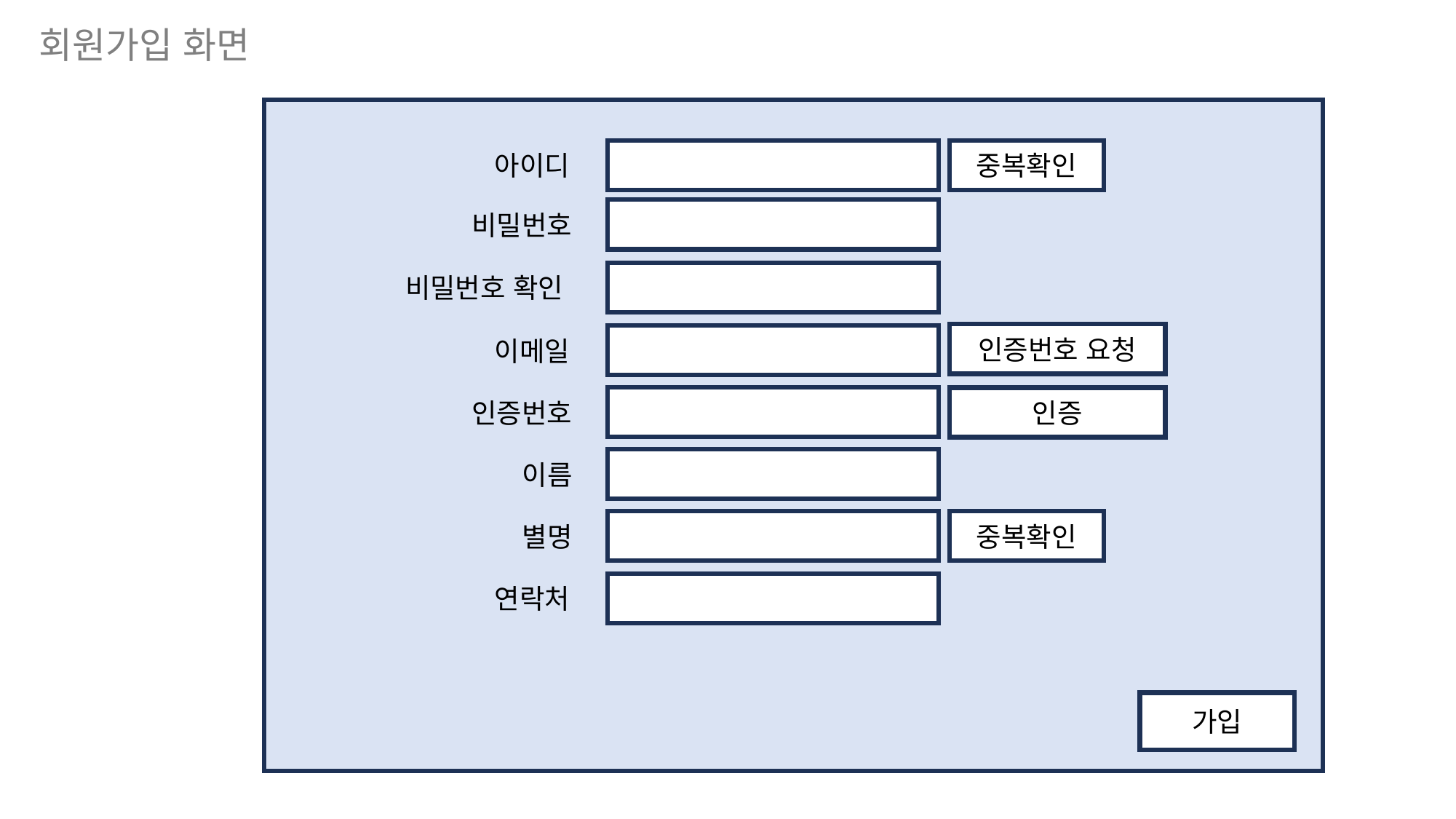

회원가입 화면

아이디

중복확인
비밀번호

비밀번호 확인

인증번호 요청
이메일

인증번호

인증
이름

별명

중복확인
연락처

가입